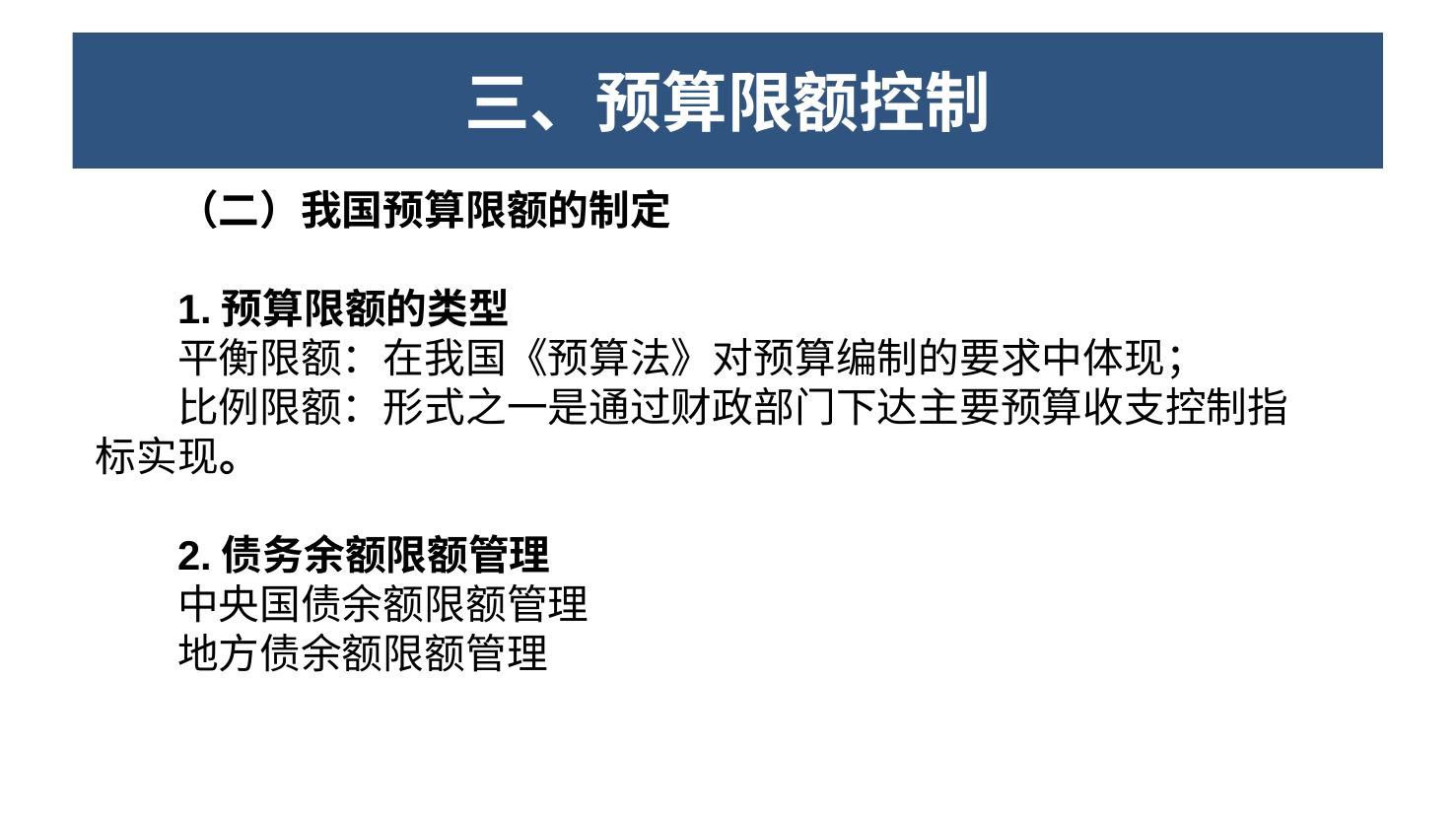

三、预算限额控制

# 三、预算限额控制
2.预算限额的类型
（二）我国预算限额的制定

1.预算限额的类型
平衡限额：在我国《预算法》对预算编制的要求中体现；
比例限额：形式之一是通过财政部门下达主要预算收支控制指标实现。

2.债务余额限额管理
中央国债余额限额管理
地方债余额限额管理